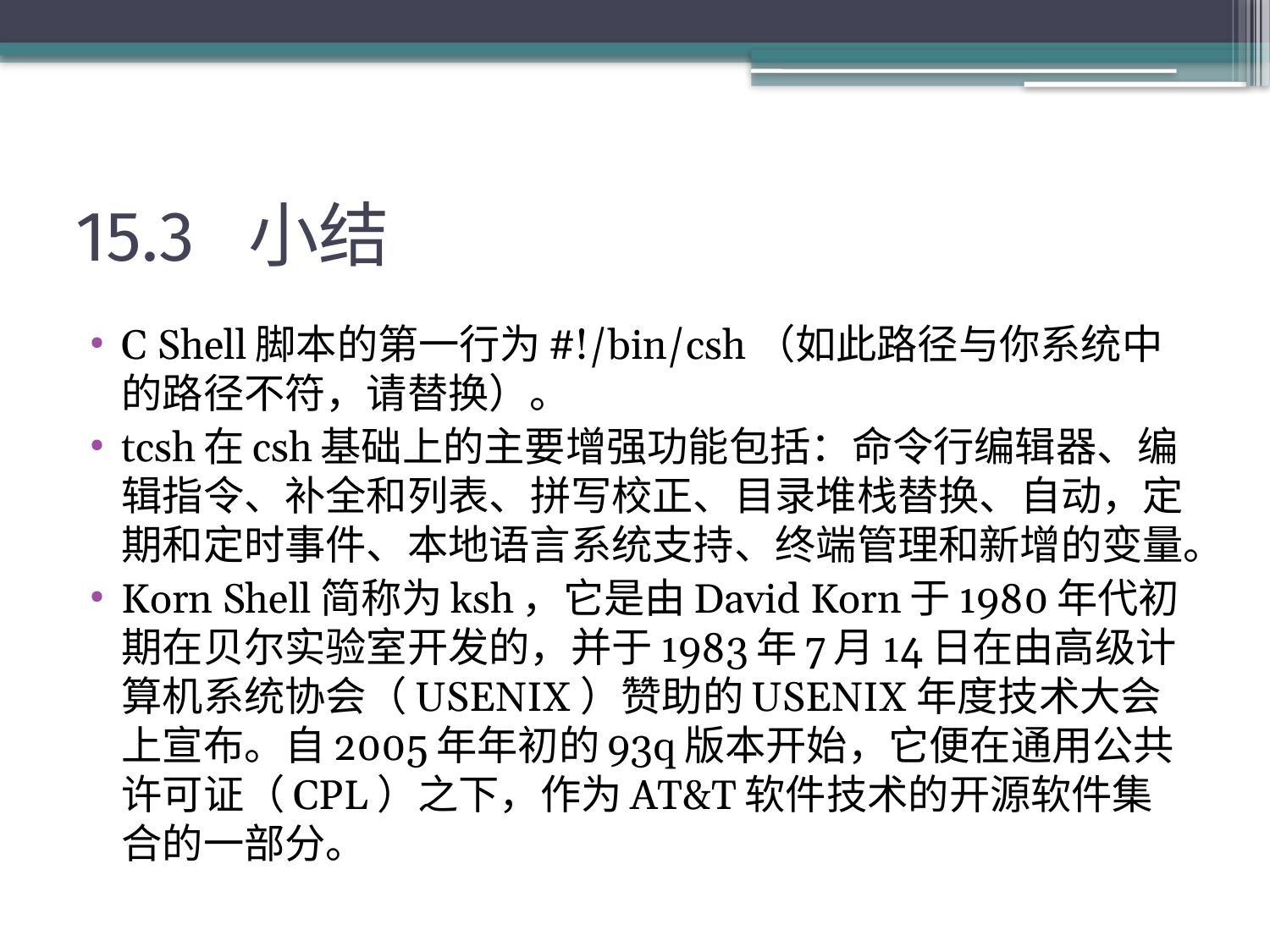

# 15.3  小结
C Shell脚本的第一行为#!/bin/csh（如此路径与你系统中的路径不符，请替换）。
tcsh在csh基础上的主要增强功能包括：命令行编辑器、编辑指令、补全和列表、拼写校正、目录堆栈替换、自动，定期和定时事件、本地语言系统支持、终端管理和新增的变量。
Korn Shell简称为ksh，它是由David Korn于1980年代初期在贝尔实验室开发的，并于1983年7月14日在由高级计算机系统协会（USENIX）赞助的USENIX年度技术大会上宣布。自2005年年初的93q版本开始，它便在通用公共许可证（CPL）之下，作为AT&T软件技术的开源软件集合的一部分。